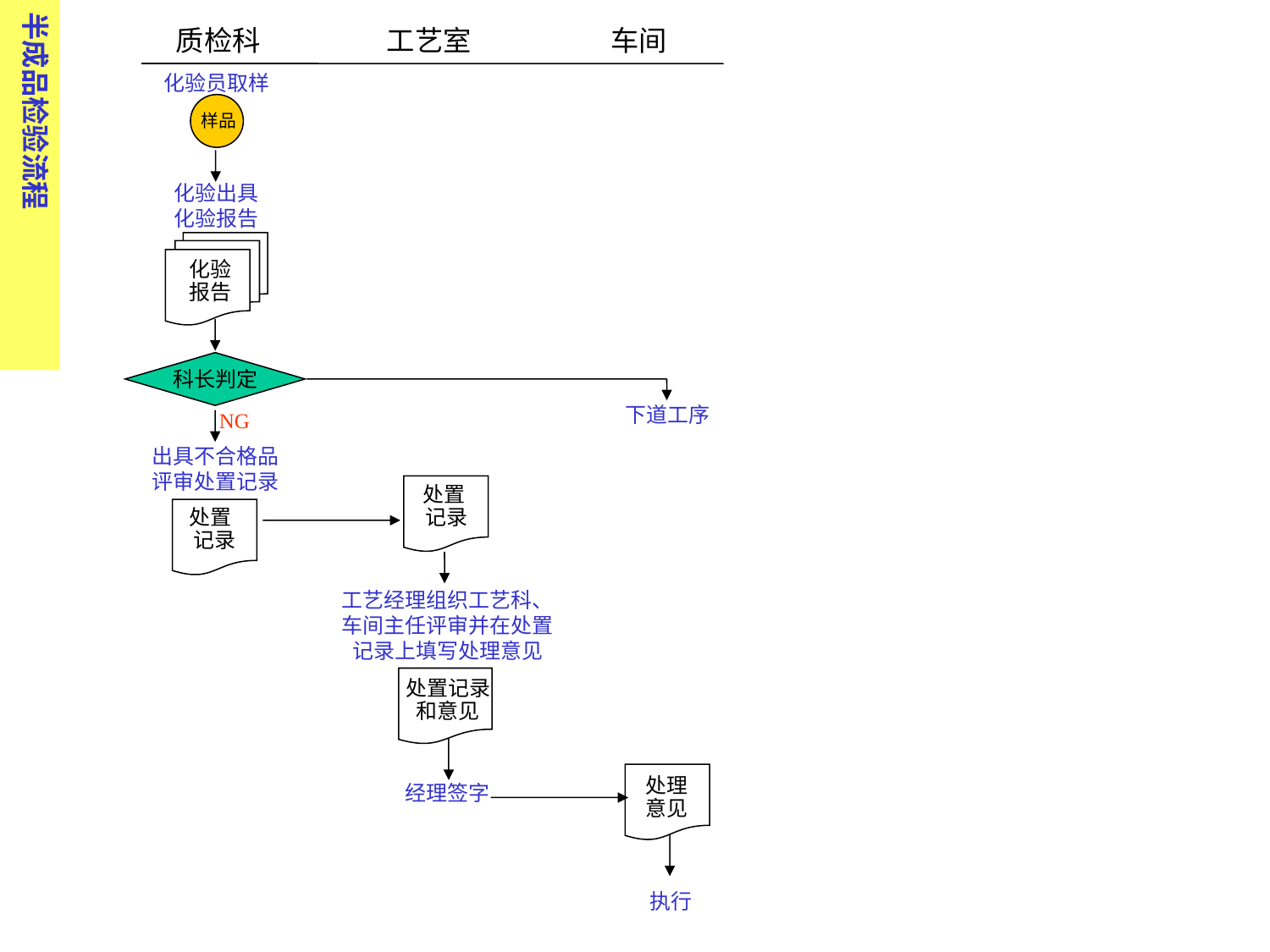

半成品检验流程
质检科                    工艺室                      车间

化验员取样

样品

化验出具化验报告

化验报告

科长判定

下道工序
NG

出具不合格品评审处置记录

处置  记录

处置   记录

工艺经理组织工艺科、车间主任评审并在处置记录上填写处理意见

处置记录和意见

处理意见
经理签字

62
执行